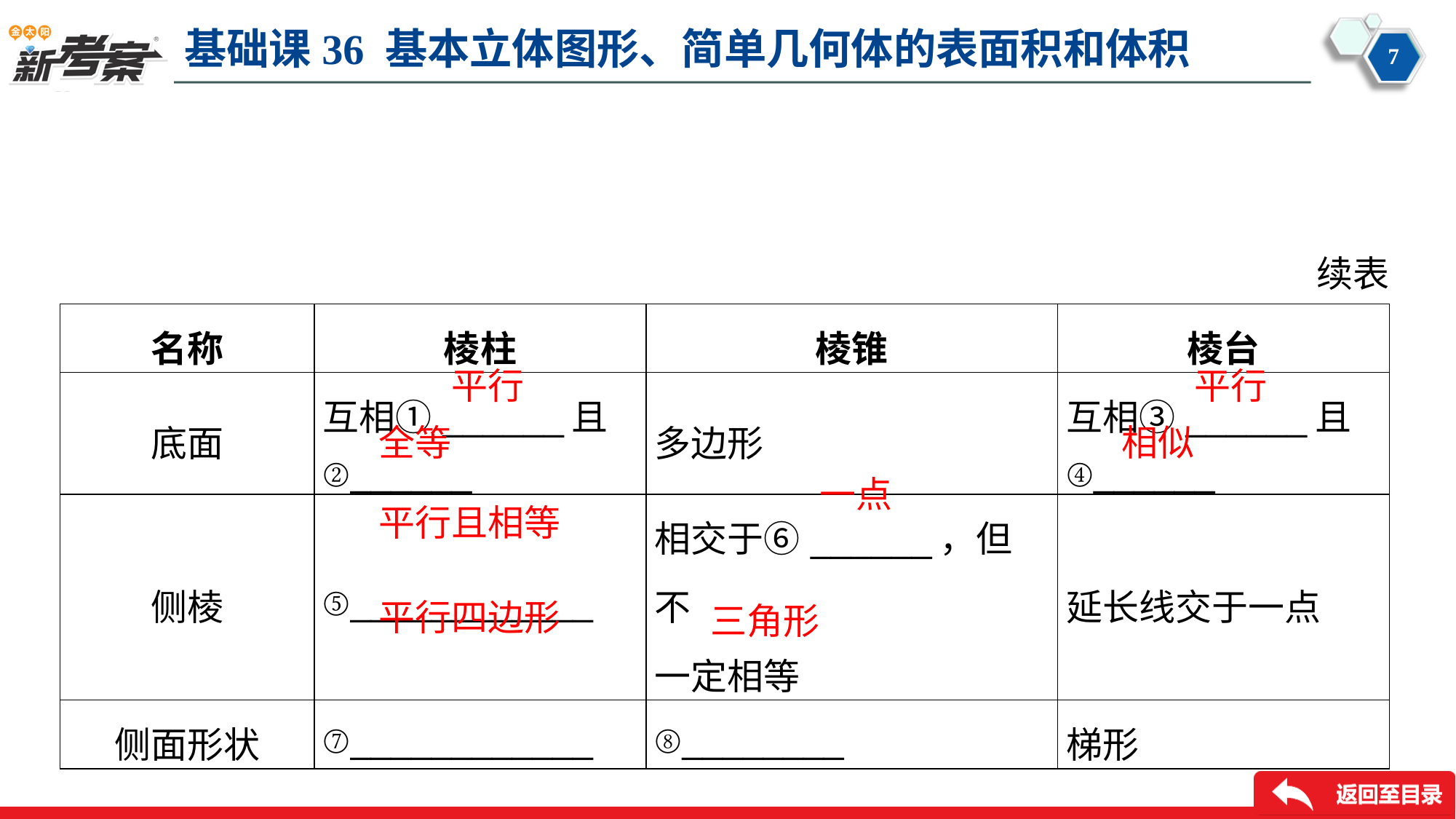

续表
| 名称 | 棱柱 | 棱锥 | 棱台 |
| --- | --- | --- | --- |
| 底面 | 互相①\_\_\_\_\_\_且 ②\_\_\_\_\_\_ | 多边形 | 互相③\_\_\_\_\_\_且 ④\_\_\_\_\_\_ |
| 侧棱 | ⑤\_\_\_\_\_\_\_\_\_\_\_\_ | 相交于⑥\_\_\_\_\_\_，但不 一定相等 | 延长线交于一点 |
| 侧面形状 | ⑦\_\_\_\_\_\_\_\_\_\_\_\_ | ⑧\_\_\_\_\_\_\_\_ | 梯形 |
平行
平行
全等
相似
一点
平行且相等
平行四边形
三角形